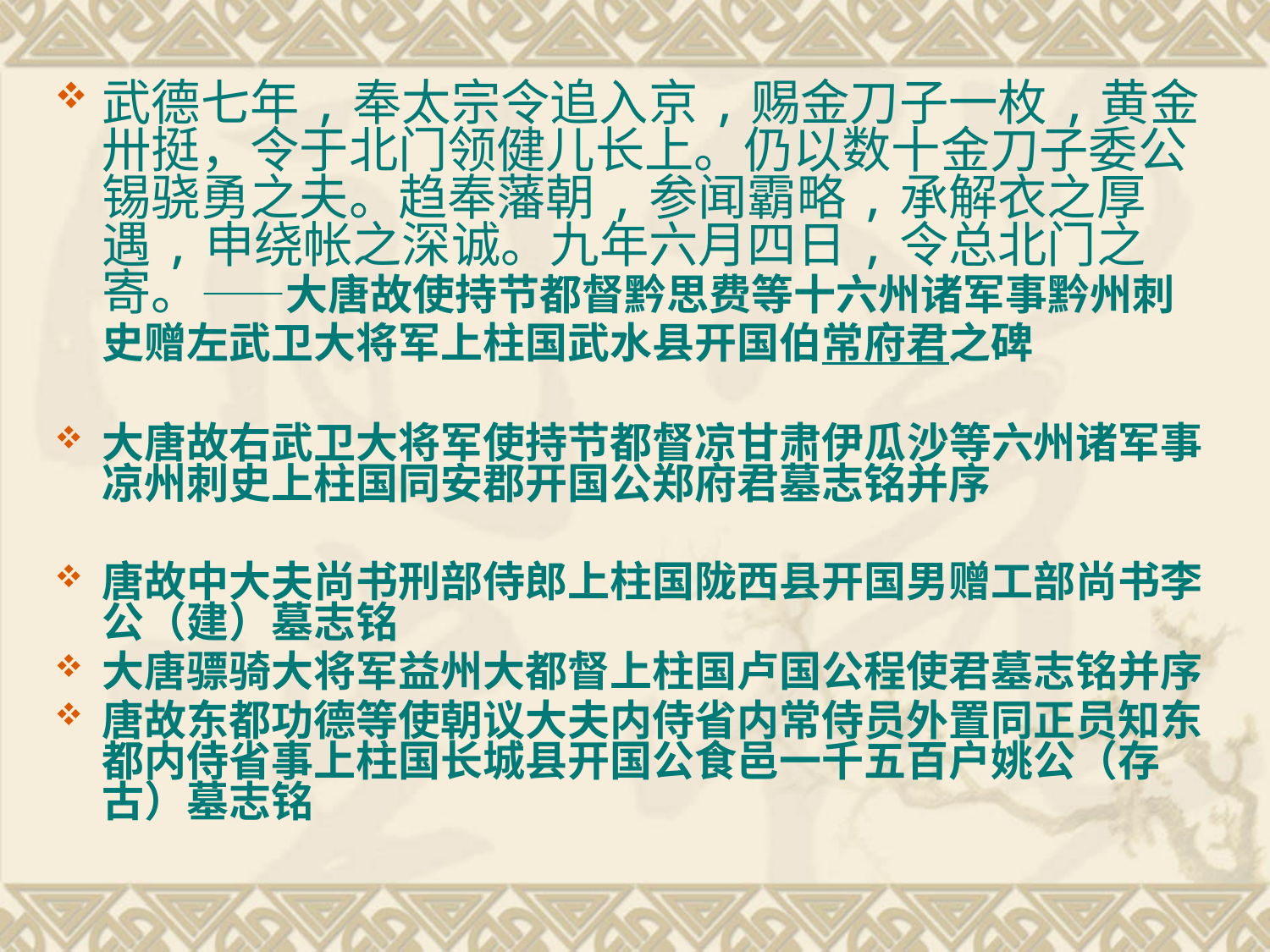

武德七年,奉太宗令追入京,赐金刀子一枚,黄金卅挺，令于北门领健儿长上。仍以数十金刀子委公锡骁勇之夫。趋奉藩朝,参闻霸略,承解衣之厚遇,申绕帐之深诚。九年六月四日,令总北门之寄。——大唐故使持节都督黔思费等十六州诸军事黔州刺史赠左武卫大将军上柱国武水县开国伯常府君之碑

大唐故右武卫大将军使持节都督凉甘肃伊瓜沙等六州诸军事凉州刺史上柱国同安郡开国公郑府君墓志铭并序

唐故中大夫尚书刑部侍郎上柱国陇西县开国男赠工部尚书李公（建）墓志铭
大唐骠骑大将军益州大都督上柱国卢国公程使君墓志铭并序
唐故东都功德等使朝议大夫内侍省内常侍员外置同正员知东都内侍省事上柱国长城县开国公食邑一千五百户姚公（存古）墓志铭